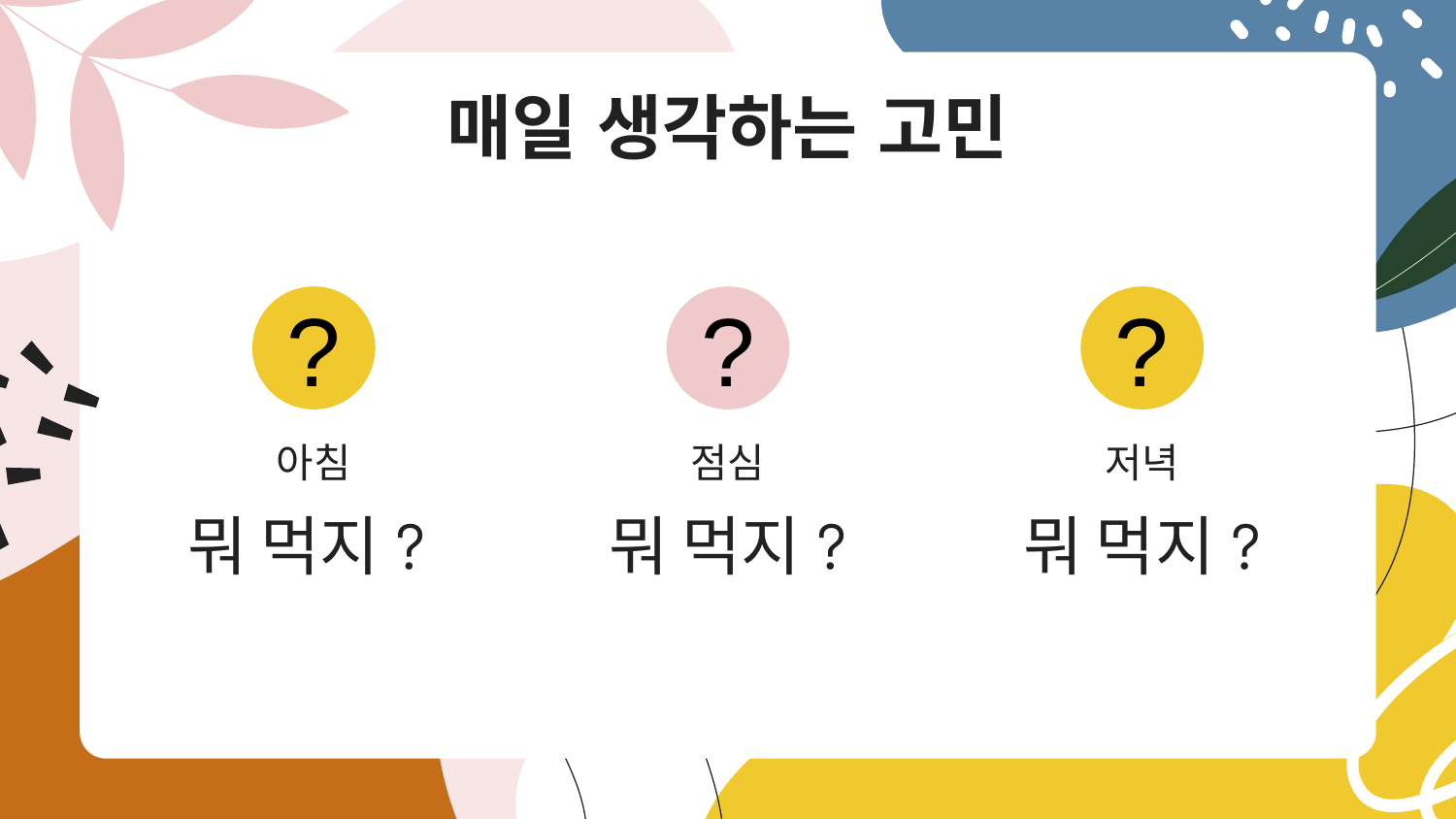

매일 생각하는 고민
?
?
?

# 아침
점심
저녁
뭐 먹지?
뭐 먹지?
뭐 먹지?